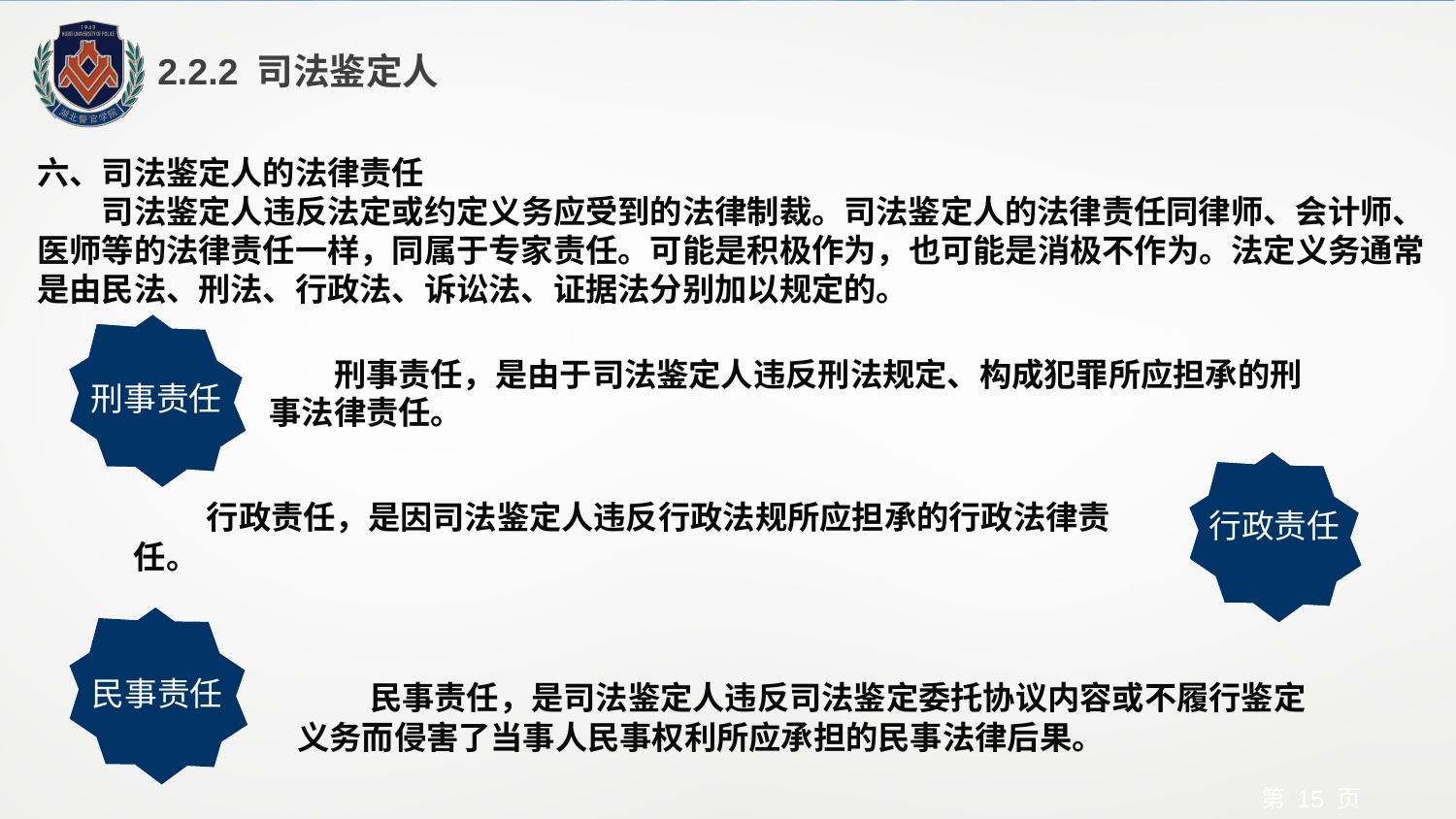

2.2.2 司法鉴定人
六、司法鉴定人的法律责任
　　司法鉴定人违反法定或约定义务应受到的法律制裁。司法鉴定人的法律责任同律师、会计师、医师等的法律责任一样，同属于专家责任。可能是积极作为，也可能是消极不作为。法定义务通常是由民法、刑法、行政法、诉讼法、证据法分别加以规定的。

　　刑事责任，是由于司法鉴定人违反刑法规定、构成犯罪所应担承的刑事法律责任。
刑事责任

　　行政责任，是因司法鉴定人违反行政法规所应担承的行政法律责任。
行政责任

　　民事责任，是司法鉴定人违反司法鉴定委托协议内容或不履行鉴定义务而侵害了当事人民事权利所应承担的民事法律后果。
民事责任